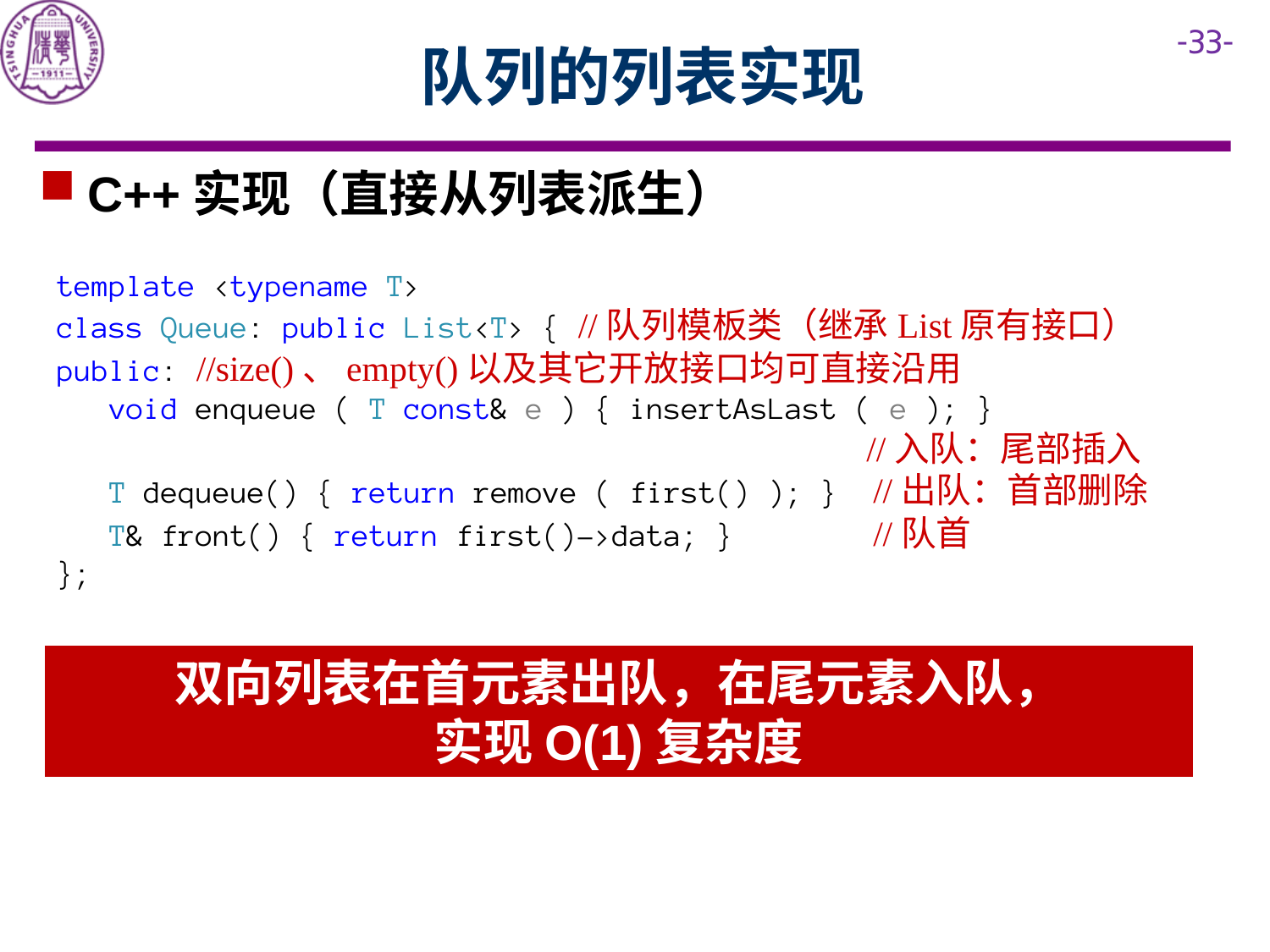

# 队列的列表实现
C++实现（直接从列表派生）
template <typename T>
class Queue: public List<T> { //队列模板类（继承List原有接口）
public: //size()、empty()以及其它开放接口均可直接沿用
   void enqueue ( T const& e ) { insertAsLast ( e ); }
                                          //入队：尾部插入
   T dequeue() { return remove ( first() ); }  //出队：首部删除
   T& front() { return first()->data; }        //队首
};
双向列表在首元素出队，在尾元素入队，
实现O(1)复杂度